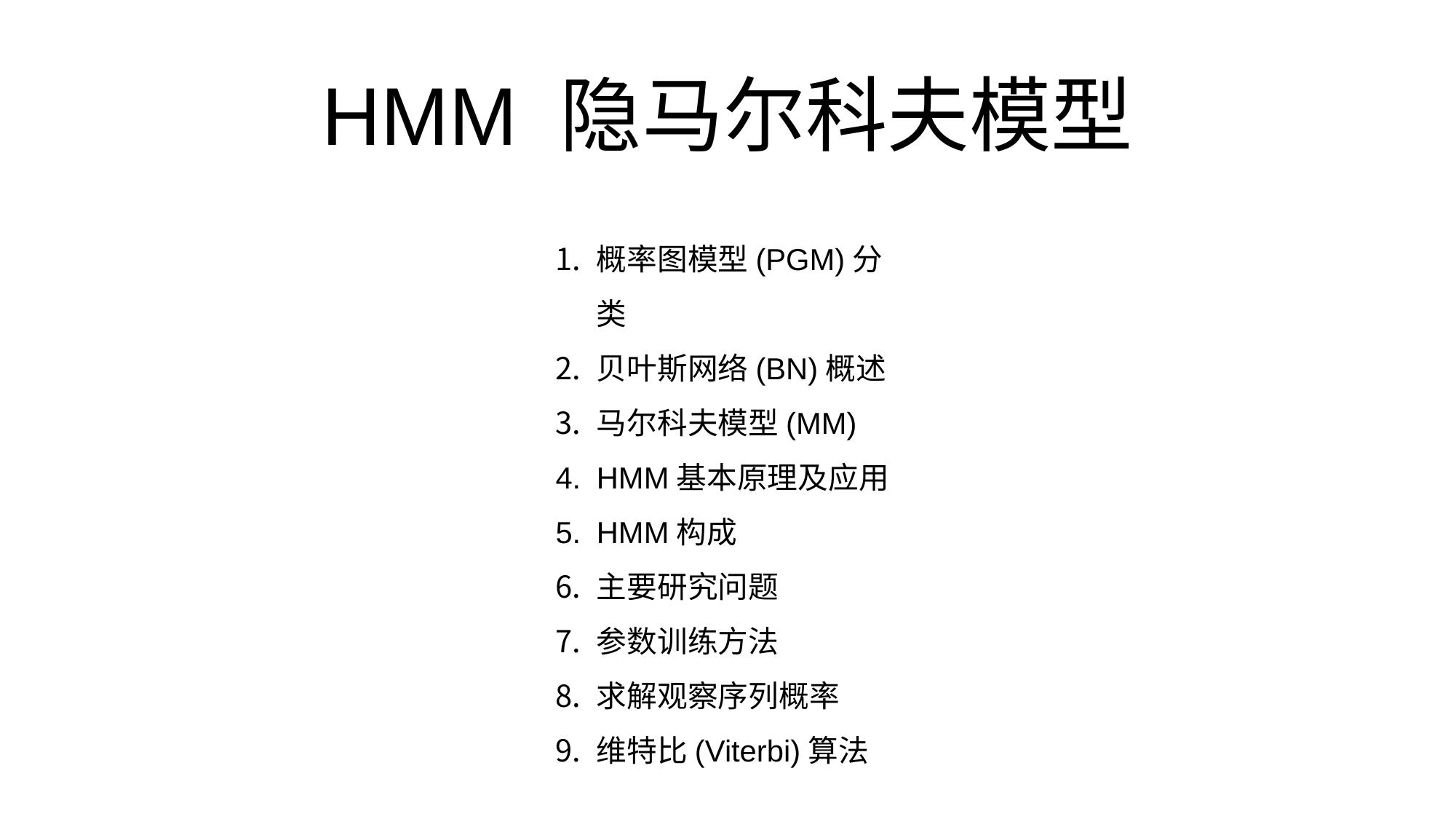

HMM 隐马尔科夫模型
概率图模型(PGM)分类
贝叶斯网络(BN)概述
马尔科夫模型(MM)
HMM基本原理及应用
HMM构成
主要研究问题
参数训练方法
求解观察序列概率
维特比(Viterbi)算法